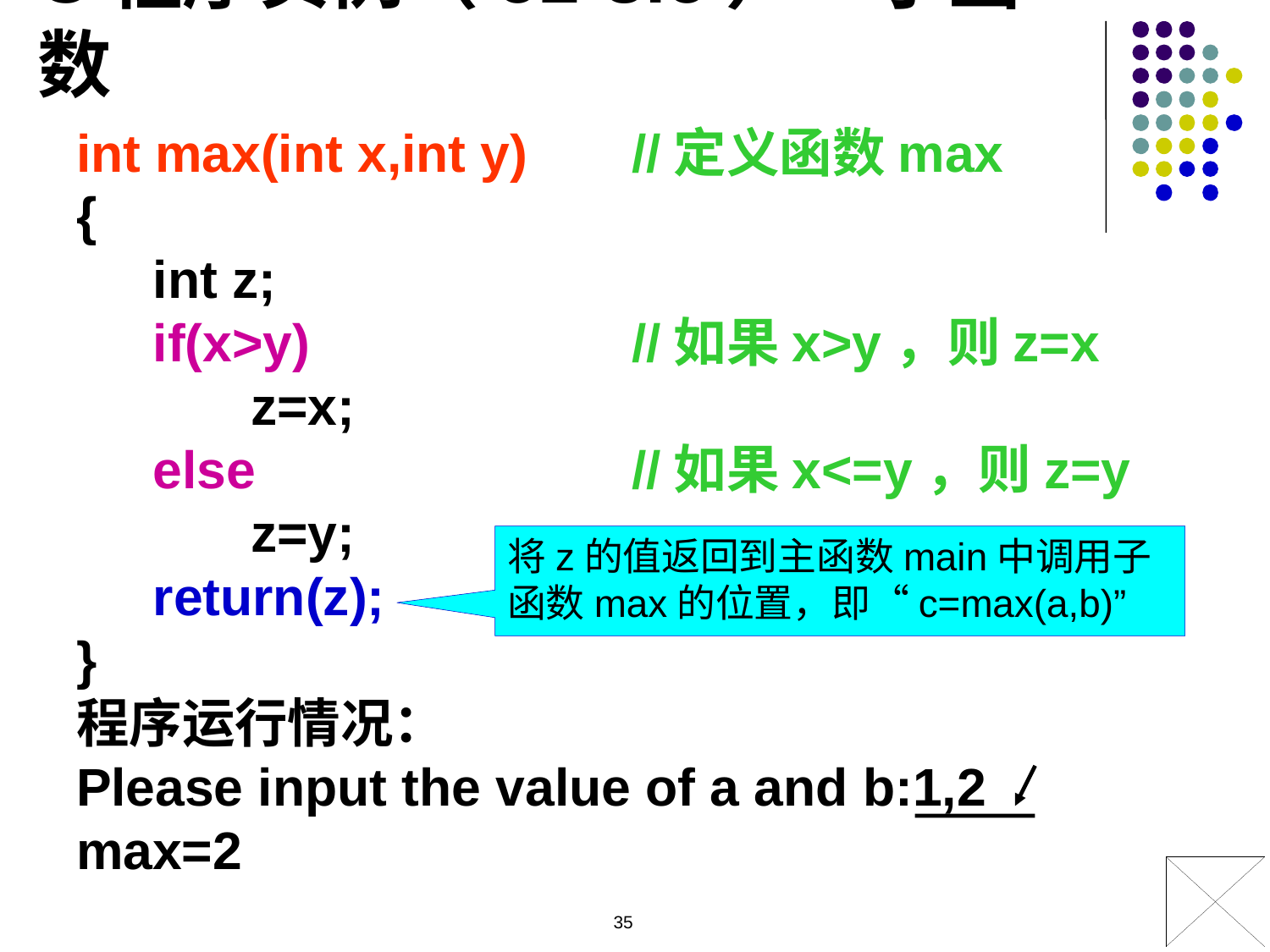

C程序实例（c1-3.c）—子函数
int max(int x,int y)   	//定义函数max
{
	  int z;
	  if(x>y) 			//如果x>y，则z=x
		z=x;
	  else 			//如果x<=y，则z=y
		z=y;
	  return(z);
}
程序运行情况：
Please input the value of a and b:1,2
max=2
将z的值返回到主函数main中调用子函数max的位置，即“c=max(a,b)”

35